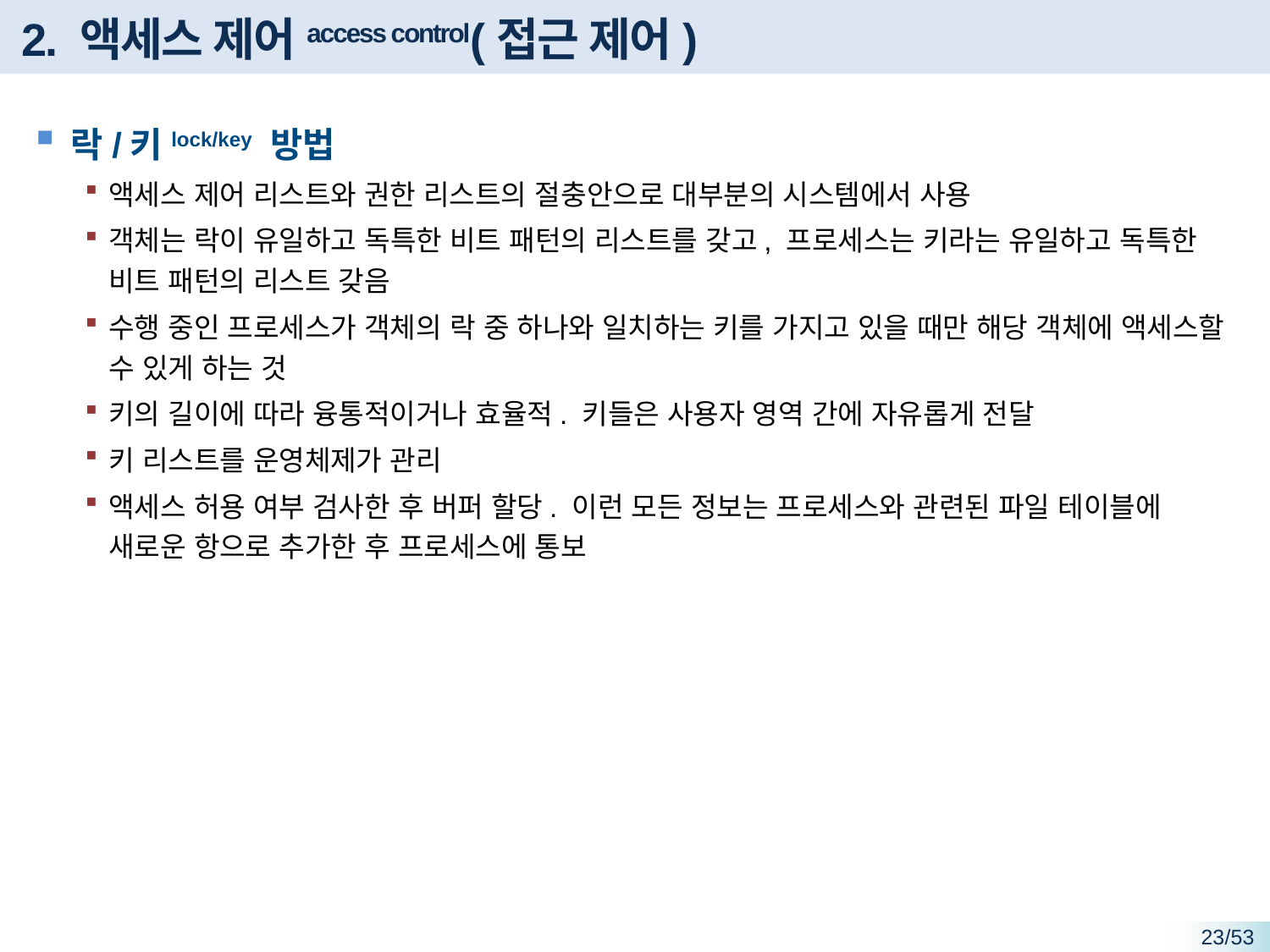

# 2. 액세스 제어access control(접근 제어)
락/키lock/key 방법
액세스 제어 리스트와 권한 리스트의 절충안으로 대부분의 시스템에서 사용
객체는 락이 유일하고 독특한 비트 패턴의 리스트를 갖고, 프로세스는 키라는 유일하고 독특한 비트 패턴의 리스트 갖음
수행 중인 프로세스가 객체의 락 중 하나와 일치하는 키를 가지고 있을 때만 해당 객체에 액세스할 수 있게 하는 것
키의 길이에 따라 융통적이거나 효율적. 키들은 사용자 영역 간에 자유롭게 전달
키 리스트를 운영체제가 관리
액세스 허용 여부 검사한 후 버퍼 할당. 이런 모든 정보는 프로세스와 관련된 파일 테이블에 새로운 항으로 추가한 후 프로세스에 통보